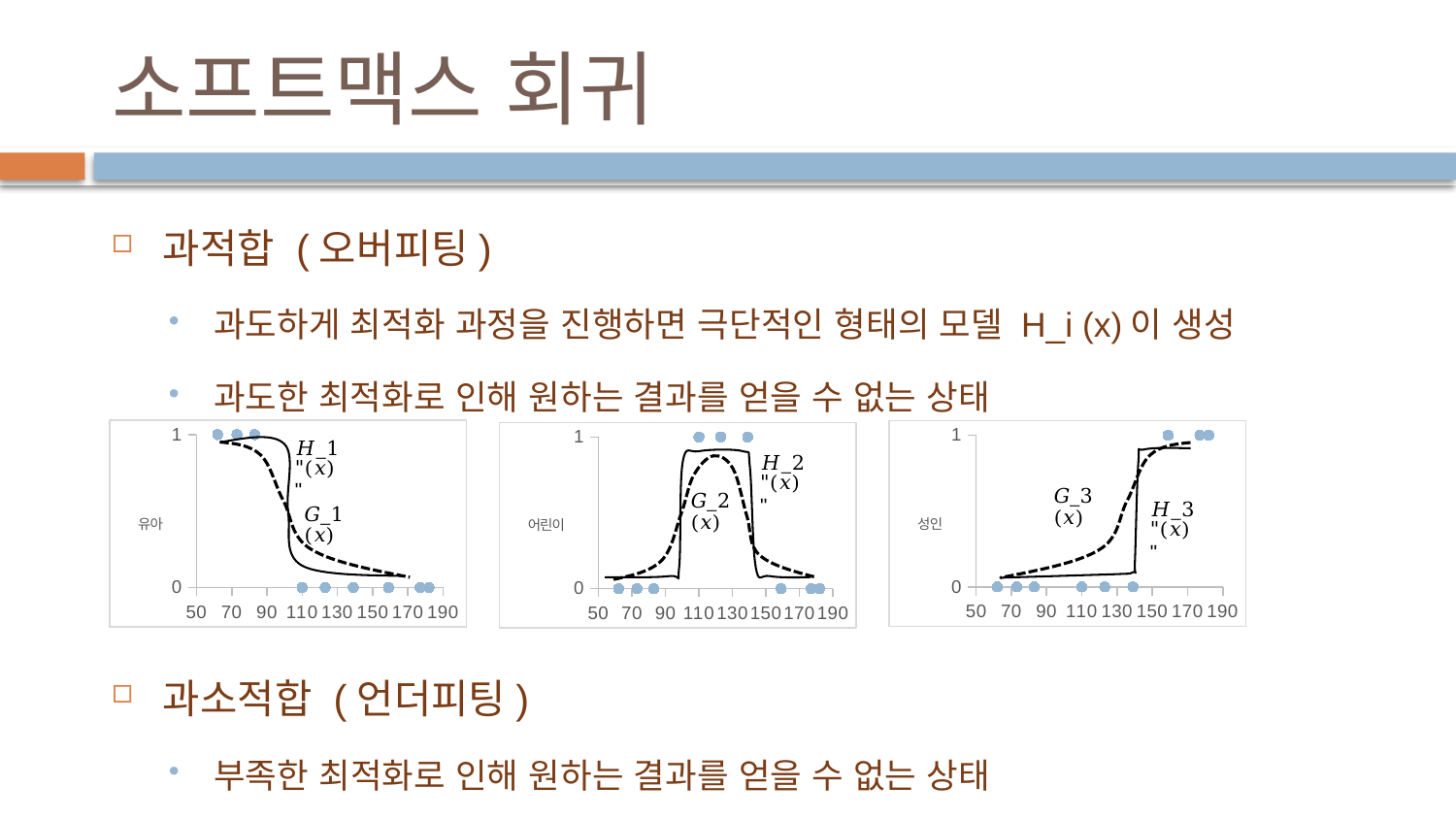

# 소프트맥스 회귀
과적합 (오버피팅)
과도하게 최적화 과정을 진행하면 극단적인 형태의 모델 H_i (x)이 생성
과도한 최적화로 인해 원하는 결과를 얻을 수 없는 상태

과소적합 (언더피팅)
부족한 최적화로 인해 원하는 결과를 얻을 수 없는 상태

### Chart

| Category | 유아 |
|---|---|

### Chart

| Category | 성인 |
|---|---|

### Chart

| Category | 어린이 |
|---|---|